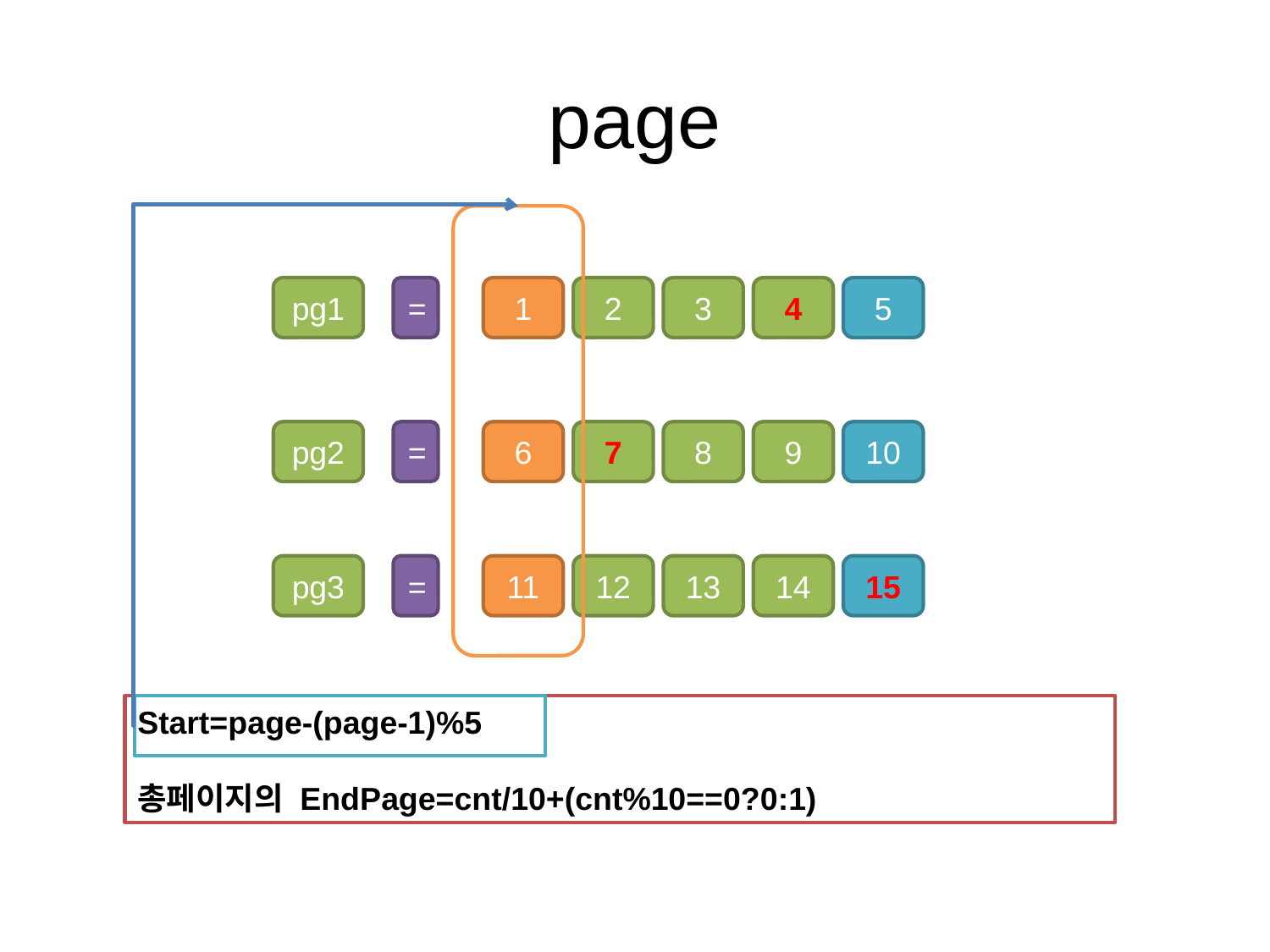

# page

pg1
=
1
2
3
4
5
pg2
=
6
7
8
9
10
pg3
=
11
12
13
14
15
Start=page-(page-1)%5

총페이지의 EndPage=cnt/10+(cnt%10==0?0:1)